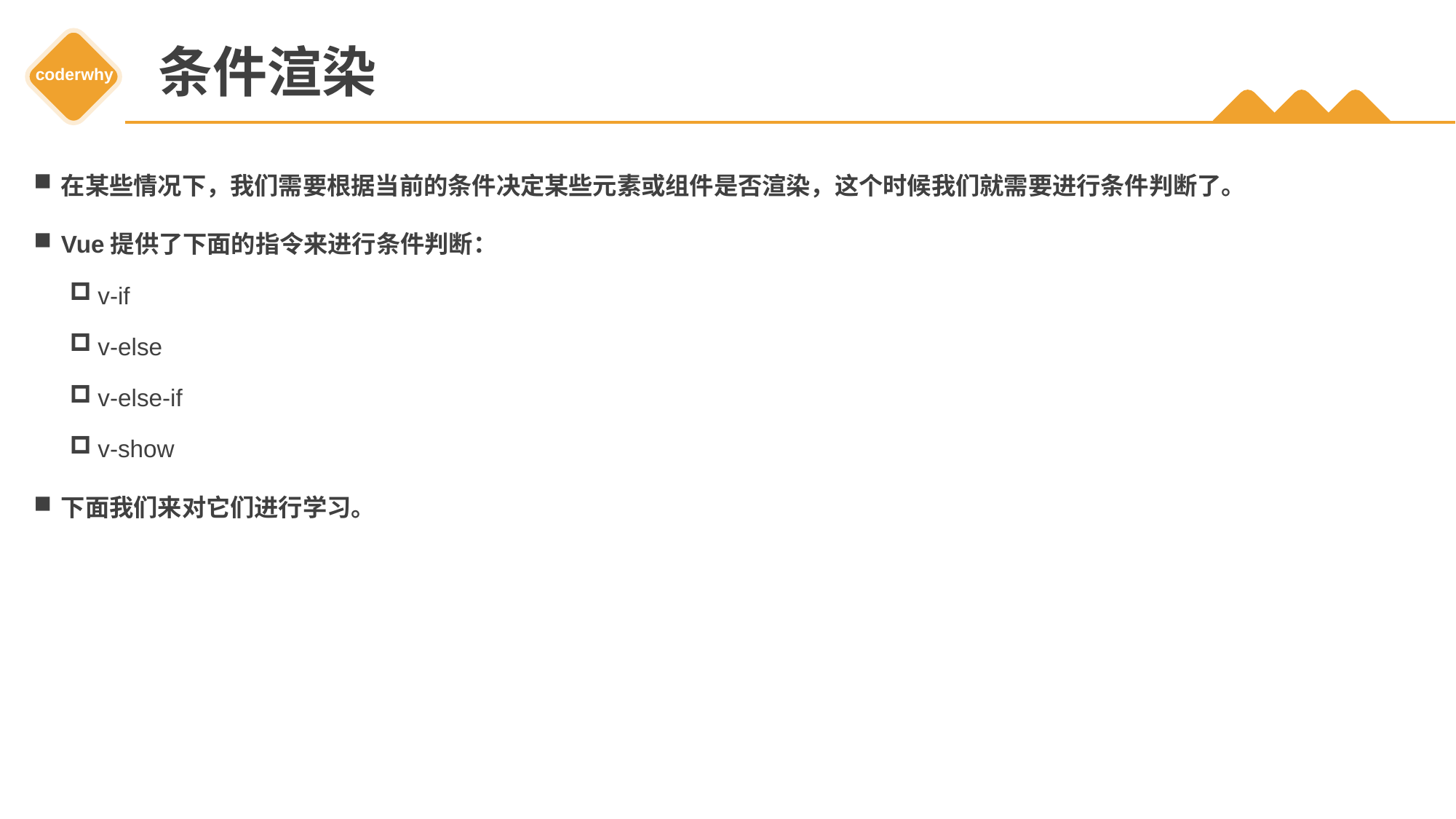

# 条件渲染
在某些情况下，我们需要根据当前的条件决定某些元素或组件是否渲染，这个时候我们就需要进行条件判断了。
Vue提供了下面的指令来进行条件判断：
v-if
v-else
v-else-if
v-show
下面我们来对它们进行学习。